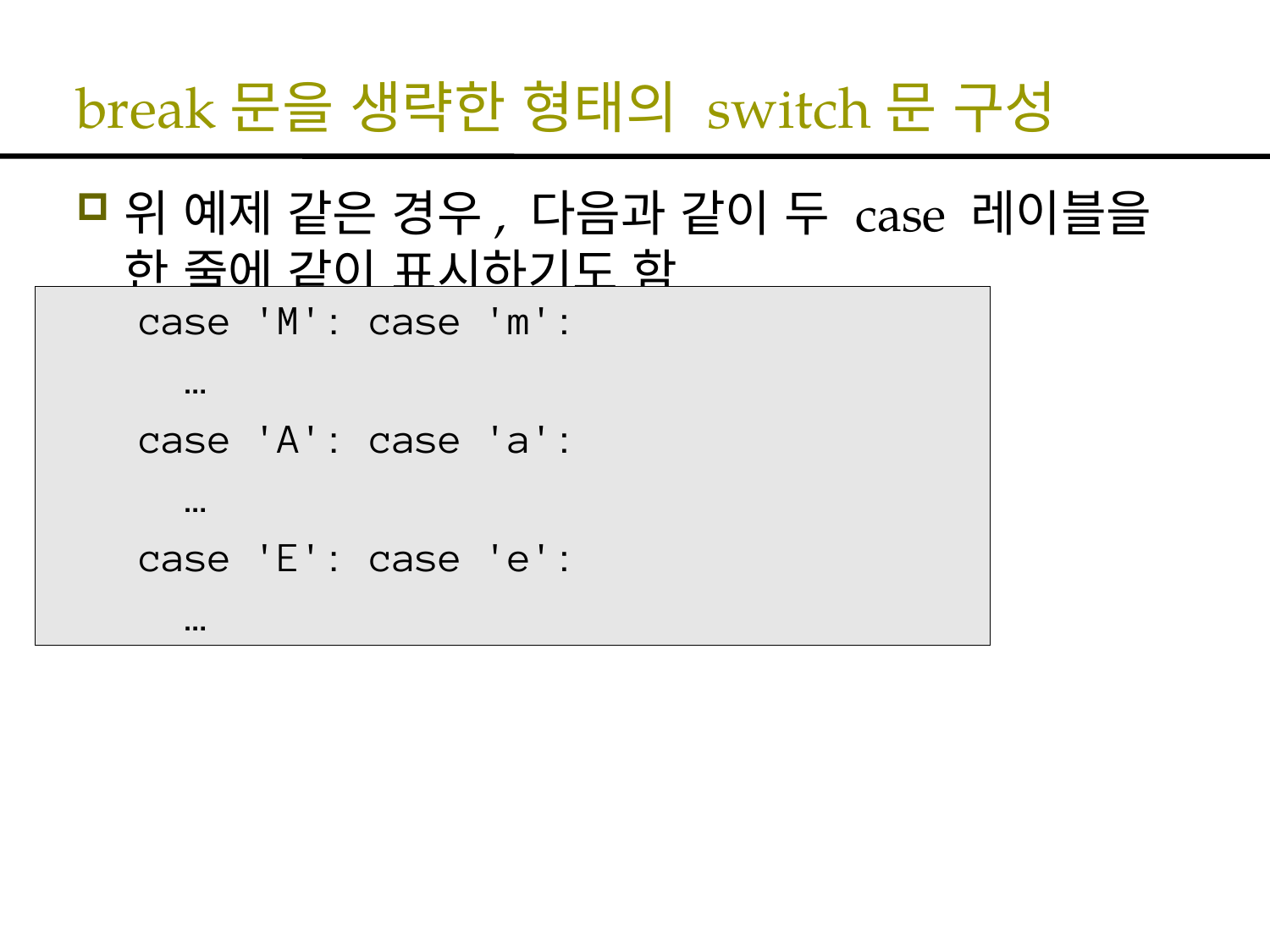

# break문을 생략한 형태의 switch문 구성
위 예제 같은 경우, 다음과 같이 두 case 레이블을 한 줄에 같이 표시하기도 함

    case 'M': case 'm':
      …
    case 'A': case 'a':
      …
    case 'E': case 'e':
      …